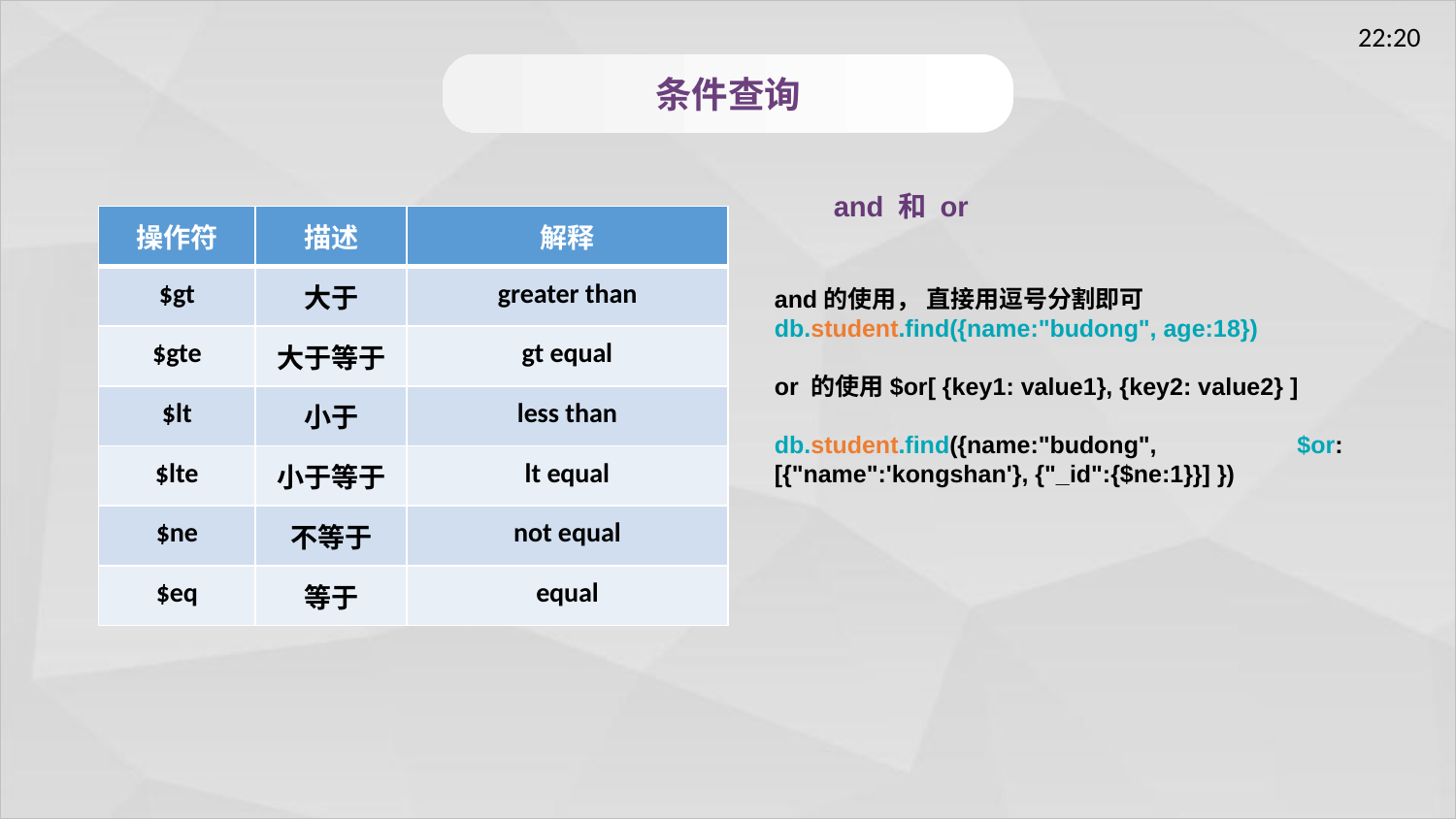

条件查询
and 和 or
| 操作符 | 描述 | 解释 |
| --- | --- | --- |
| $gt | 大于 | greater than |
| $gte | 大于等于 | gt equal |
| $lt | 小于 | less than |
| $lte | 小于等于 | lt equal |
| $ne | 不等于 | not equal |
| $eq | 等于 | equal |
and的使用， 直接用逗号分割即可
db.student.find({name:"budong", age:18})

or 的使用$or[ {key1: value1}, {key2: value2} ]

db.student.find({name:"budong", $or:[{"name":'kongshan'}, {"_id":{$ne:1}}] })